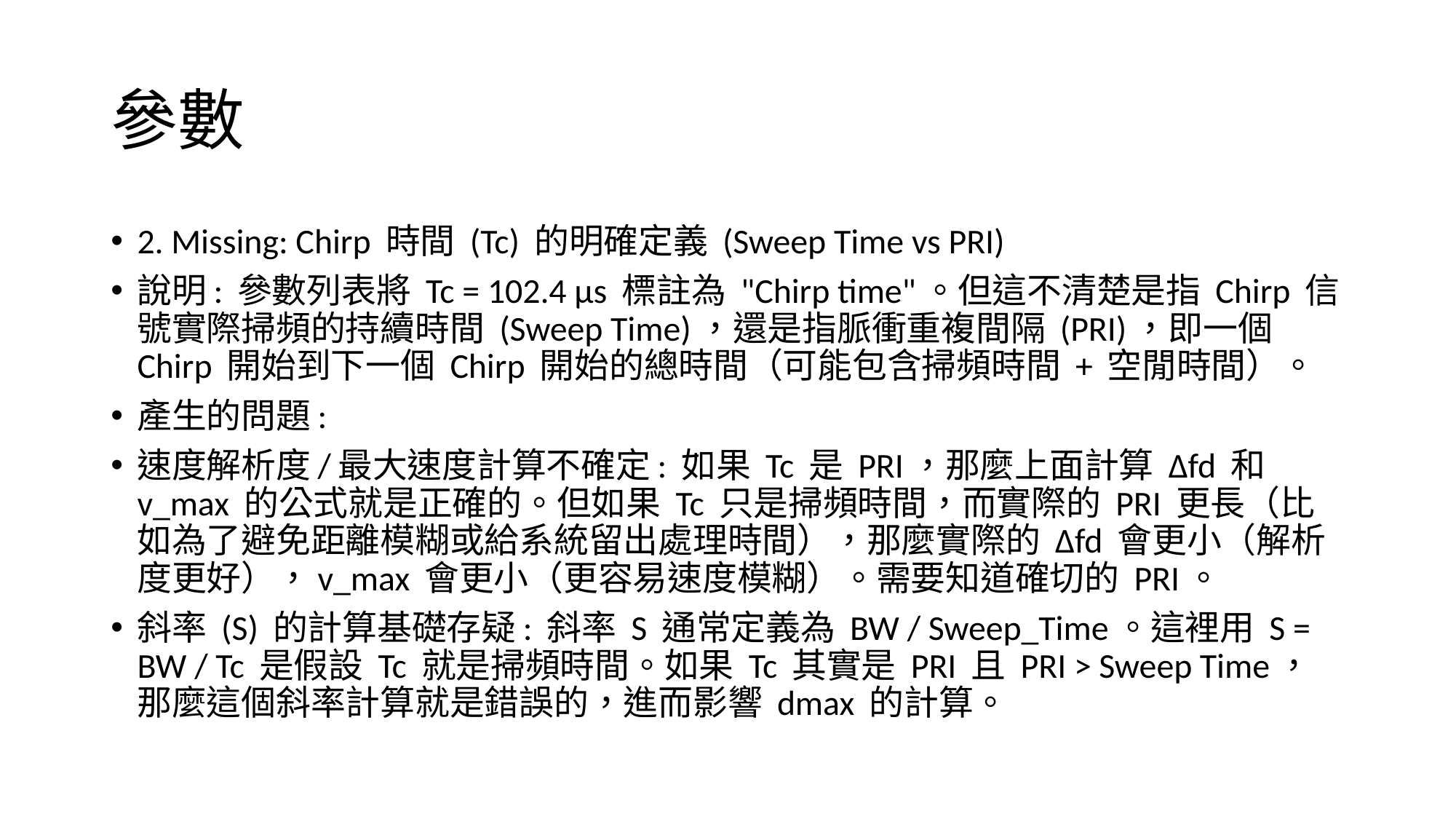

# 參數
2. Missing: Chirp 時間 (Tc) 的明確定義 (Sweep Time vs PRI)
說明: 參數列表將 Tc = 102.4 µs 標註為 "Chirp time"。但這不清楚是指 Chirp 信號實際掃頻的持續時間 (Sweep Time)，還是指脈衝重複間隔 (PRI)，即一個 Chirp 開始到下一個 Chirp 開始的總時間（可能包含掃頻時間 + 空閒時間）。
產生的問題:
速度解析度/最大速度計算不確定: 如果 Tc 是 PRI，那麼上面計算 Δfd 和 v_max 的公式就是正確的。但如果 Tc 只是掃頻時間，而實際的 PRI 更長（比如為了避免距離模糊或給系統留出處理時間），那麼實際的 Δfd 會更小（解析度更好），v_max 會更小（更容易速度模糊）。需要知道確切的 PRI。
斜率 (S) 的計算基礎存疑: 斜率 S 通常定義為 BW / Sweep_Time。這裡用 S = BW / Tc 是假設 Tc 就是掃頻時間。如果 Tc 其實是 PRI 且 PRI > Sweep Time，那麼這個斜率計算就是錯誤的，進而影響 dmax 的計算。